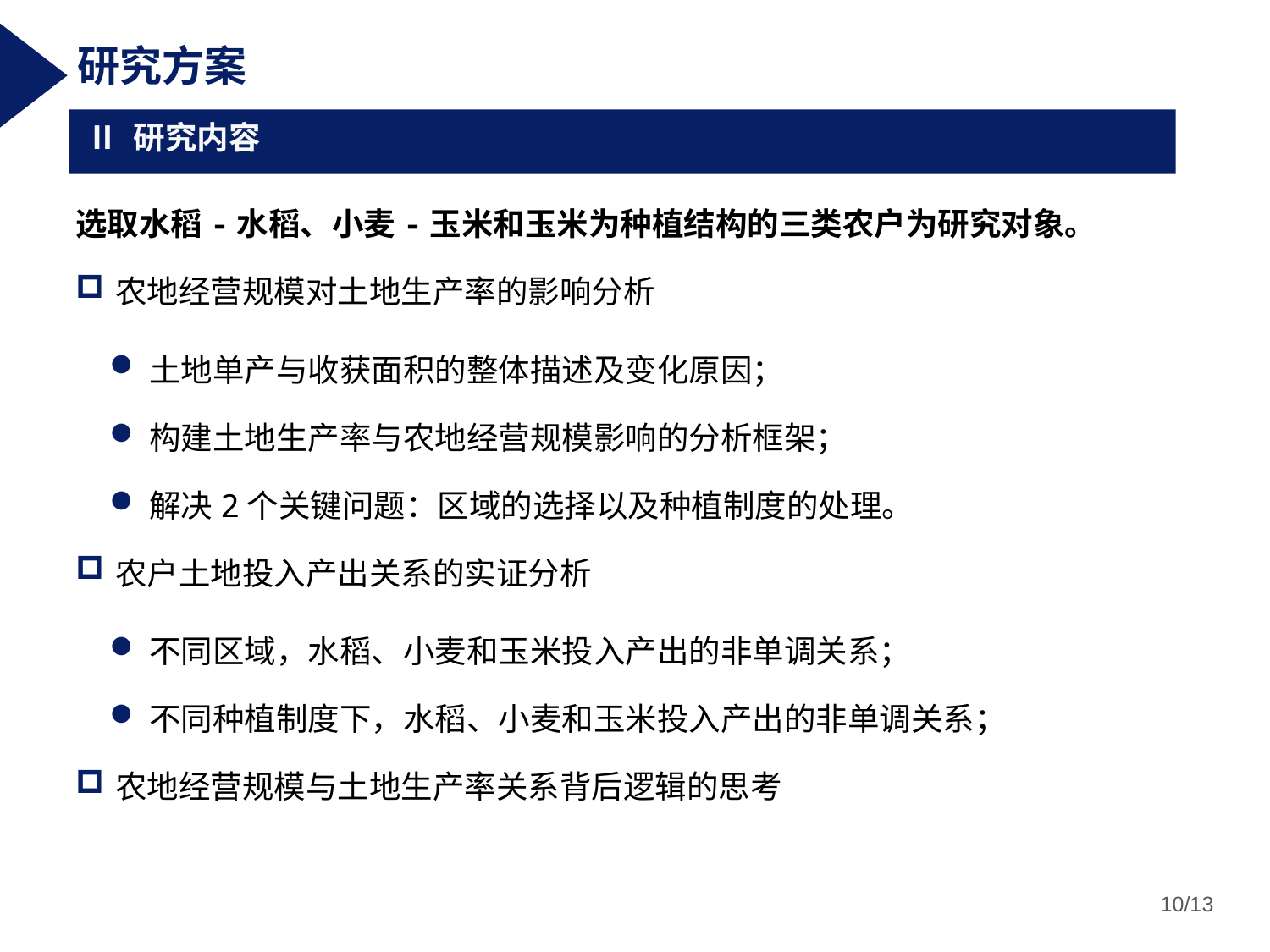

研究方案

Ⅱ 研究内容
选取水稻-水稻、小麦-玉米和玉米为种植结构的三类农户为研究对象。
农地经营规模对土地生产率的影响分析
土地单产与收获面积的整体描述及变化原因；
构建土地生产率与农地经营规模影响的分析框架；
解决2个关键问题：区域的选择以及种植制度的处理。
农户土地投入产出关系的实证分析
不同区域，水稻、小麦和玉米投入产出的非单调关系；
不同种植制度下，水稻、小麦和玉米投入产出的非单调关系；
农地经营规模与土地生产率关系背后逻辑的思考